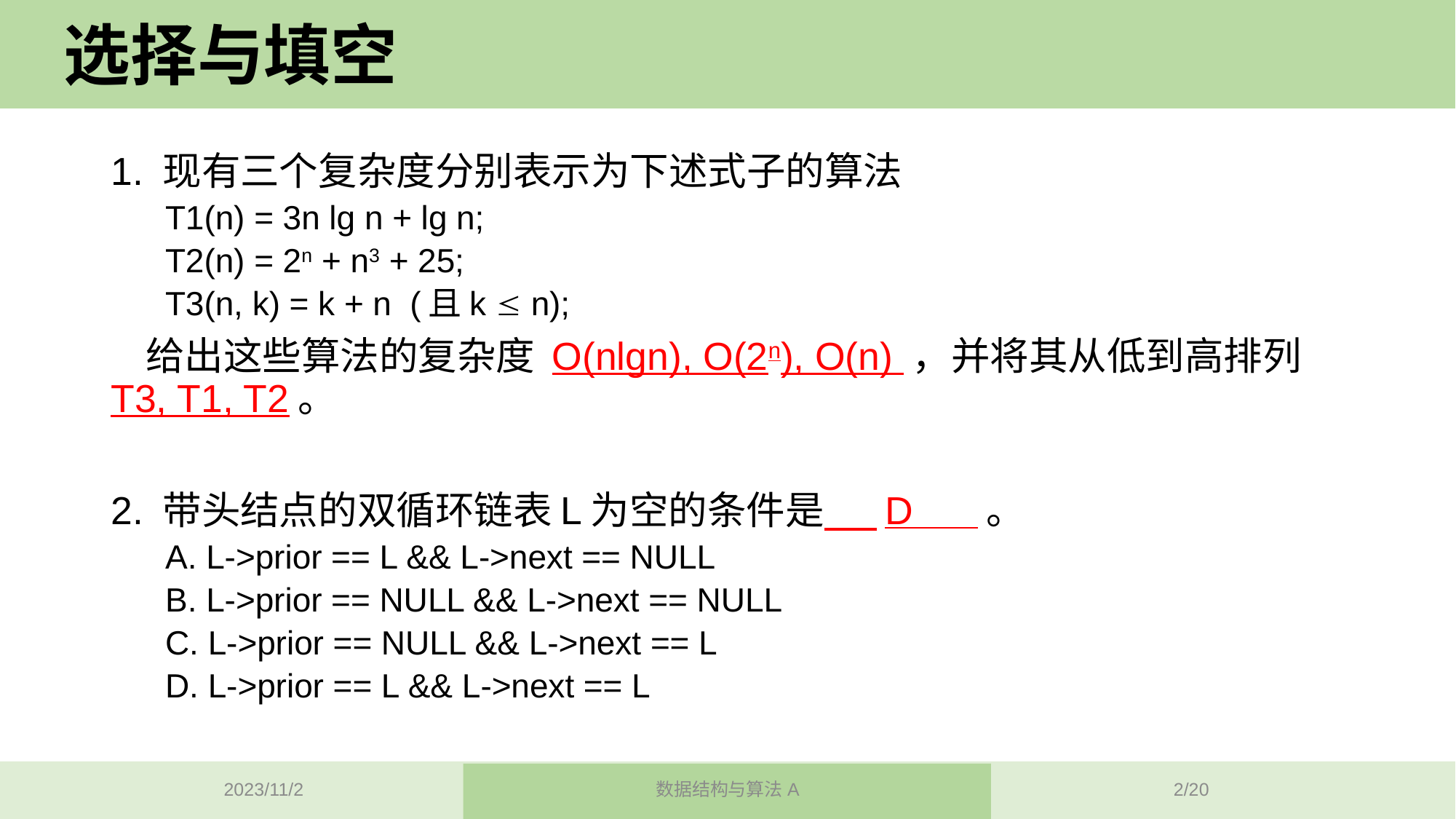

# 选择与填空
1. 现有三个复杂度分别表示为下述式子的算法
T1(n) = 3n lg n + lg n;
T2(n) = 2n + n3 + 25;
T3(n, k) = k + n  (且k ≤ n);
   给出这些算法的复杂度 O(nlgn), O(2n), O(n) ，并将其从低到高排列 T3, T1, T2。

2. 带头结点的双循环链表L为空的条件是      D      。
A. L->prior == L && L->next == NULL
B. L->prior == NULL && L->next == NULL
C. L->prior == NULL && L->next == L
D. L->prior == L && L->next == L

2023/11/2
数据结构与算法A
2/20